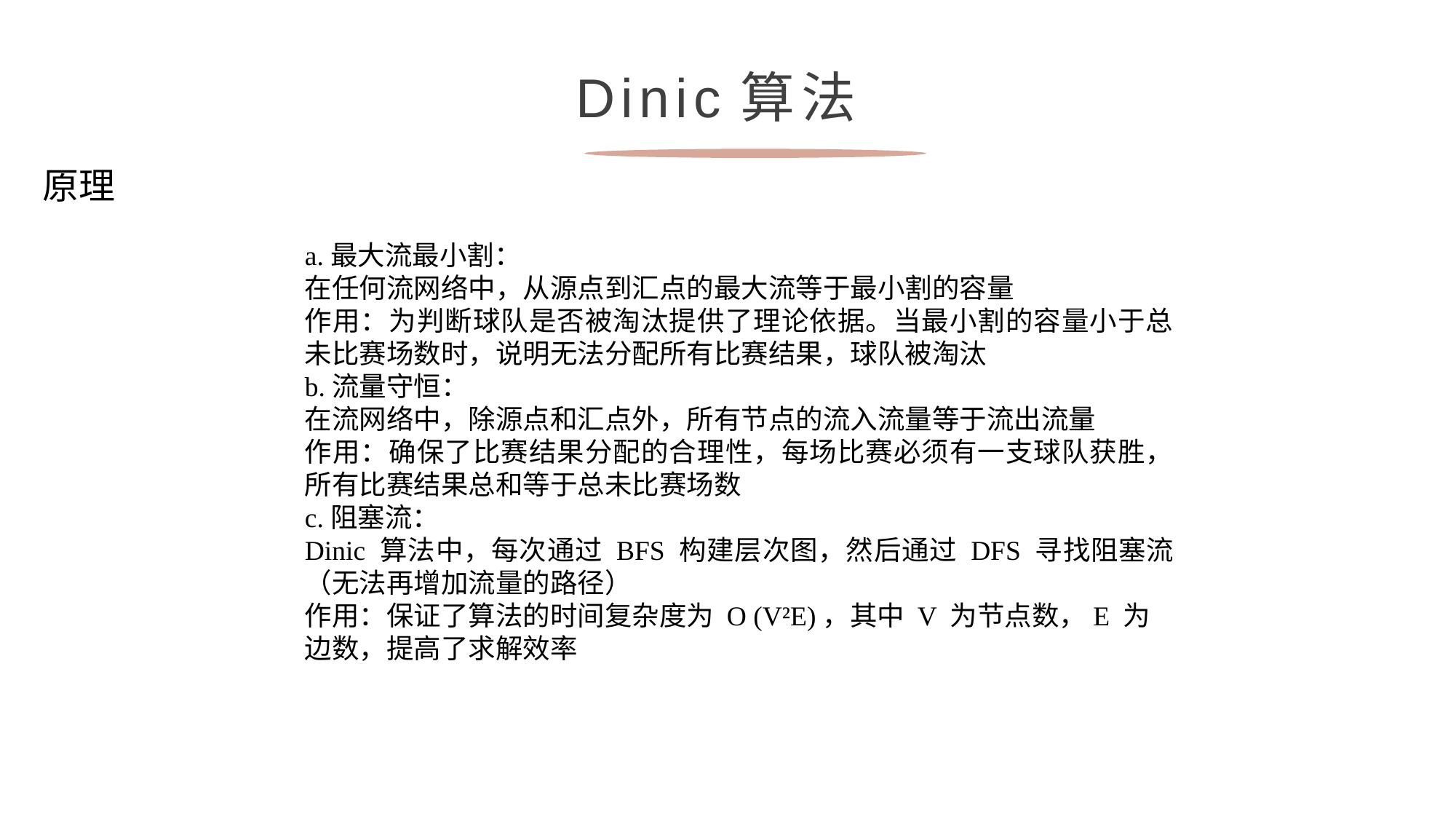

Dinic算法

原理
a.最大流最小割：
在任何流网络中，从源点到汇点的最大流等于最小割的容量
作用：为判断球队是否被淘汰提供了理论依据。当最小割的容量小于总未比赛场数时，说明无法分配所有比赛结果，球队被淘汰
b.流量守恒：
在流网络中，除源点和汇点外，所有节点的流入流量等于流出流量
作用：确保了比赛结果分配的合理性，每场比赛必须有一支球队获胜，所有比赛结果总和等于总未比赛场数
c.阻塞流：
Dinic 算法中，每次通过 BFS 构建层次图，然后通过 DFS 寻找阻塞流（无法再增加流量的路径）
作用：保证了算法的时间复杂度为 O (V²E)，其中 V 为节点数，E 为边数，提高了求解效率